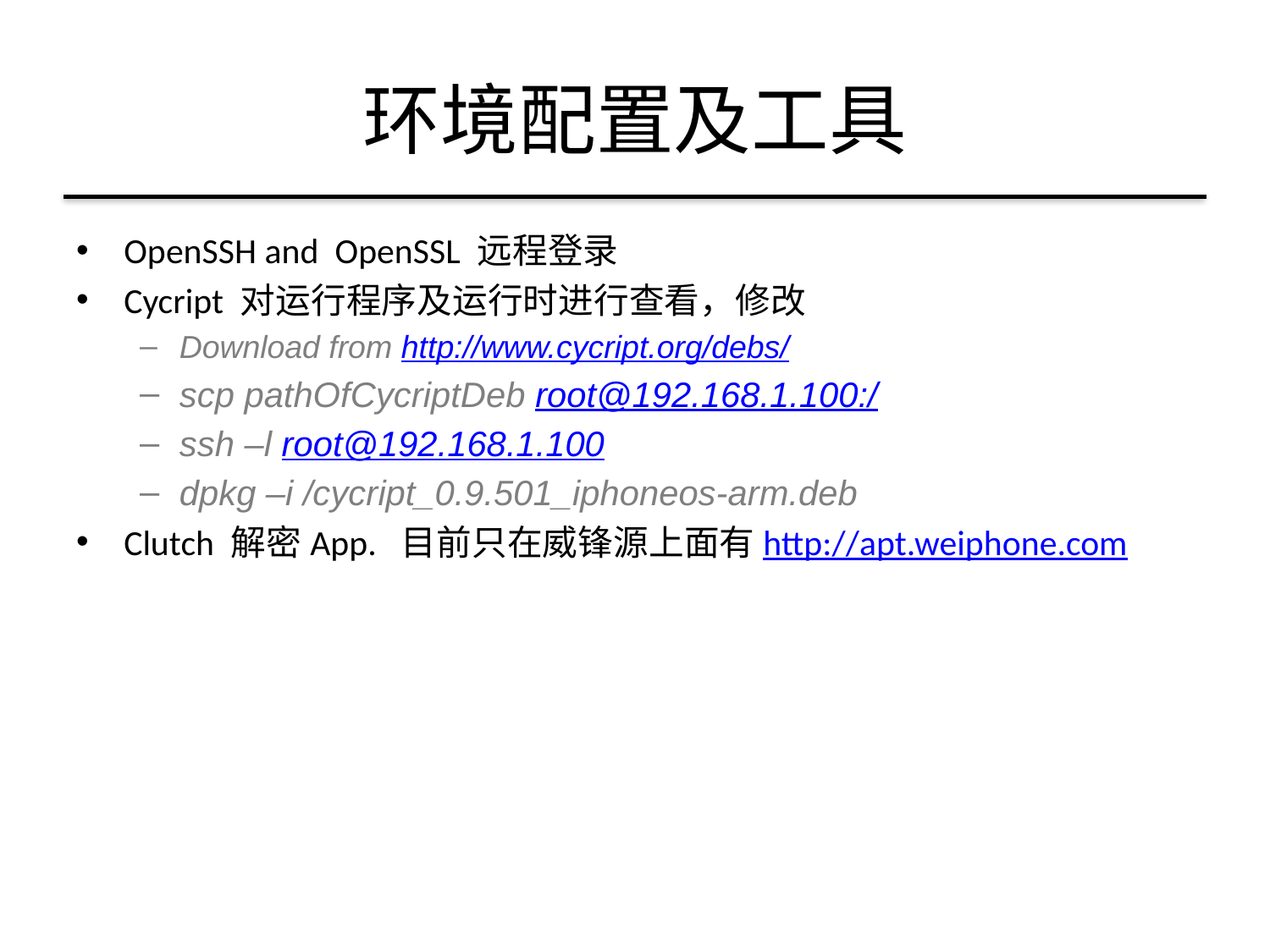

# 环境配置及工具
OpenSSH and  OpenSSL 远程登录
Cycript 对运行程序及运行时进行查看，修改
Download from http://www.cycript.org/debs/
scp pathOfCycriptDeb root@192.168.1.100:/
ssh –l root@192.168.1.100
dpkg –i /cycript_0.9.501_iphoneos-arm.deb
Clutch 解密App.  目前只在威锋源上面有http://apt.weiphone.com